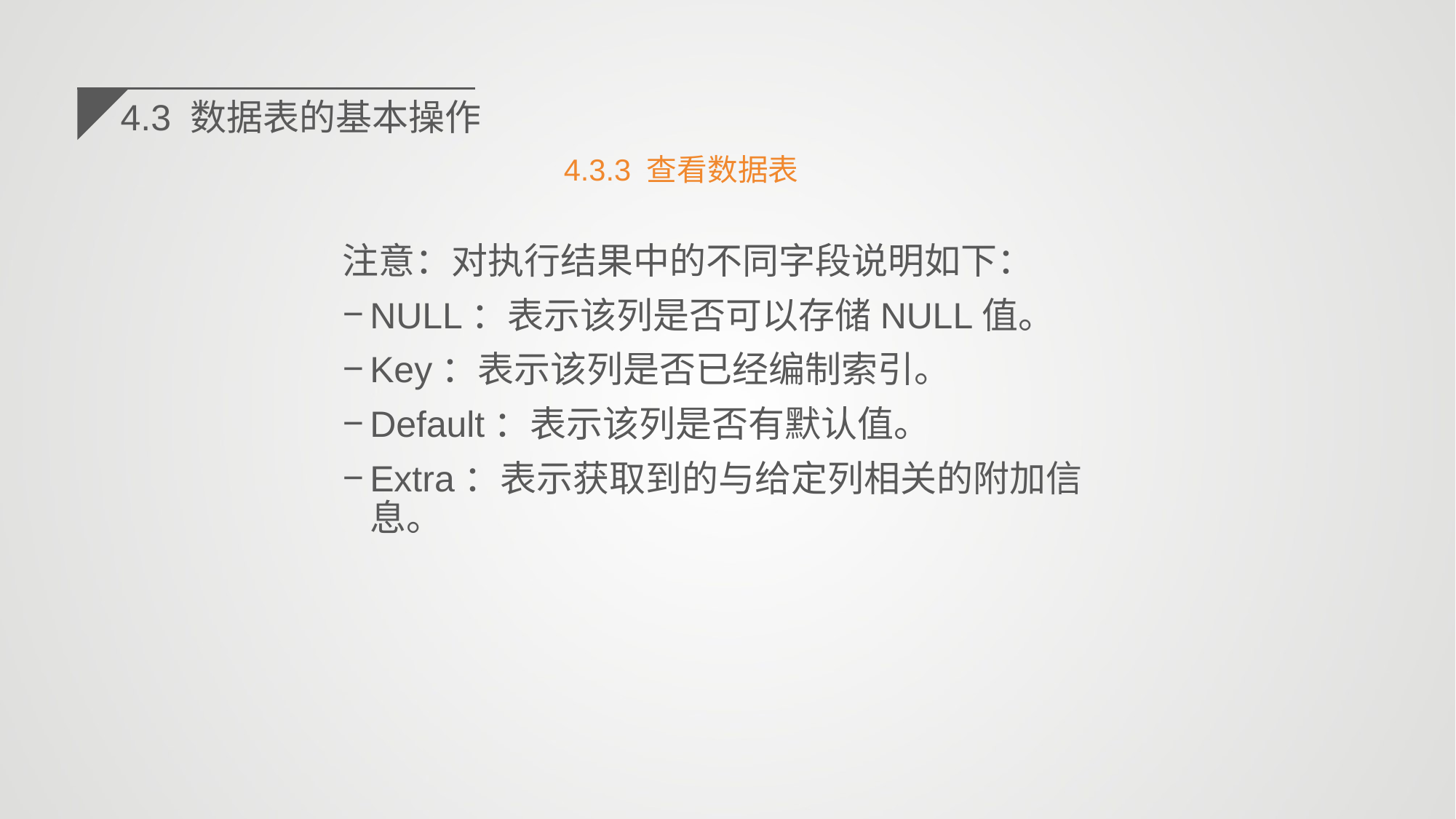

4.3 数据表的基本操作

4.3.3 查看数据表
注意：对执行结果中的不同字段说明如下：
NULL：表示该列是否可以存储NULL值。
Key：表示该列是否已经编制索引。
Default：表示该列是否有默认值。
Extra：表示获取到的与给定列相关的附加信息。